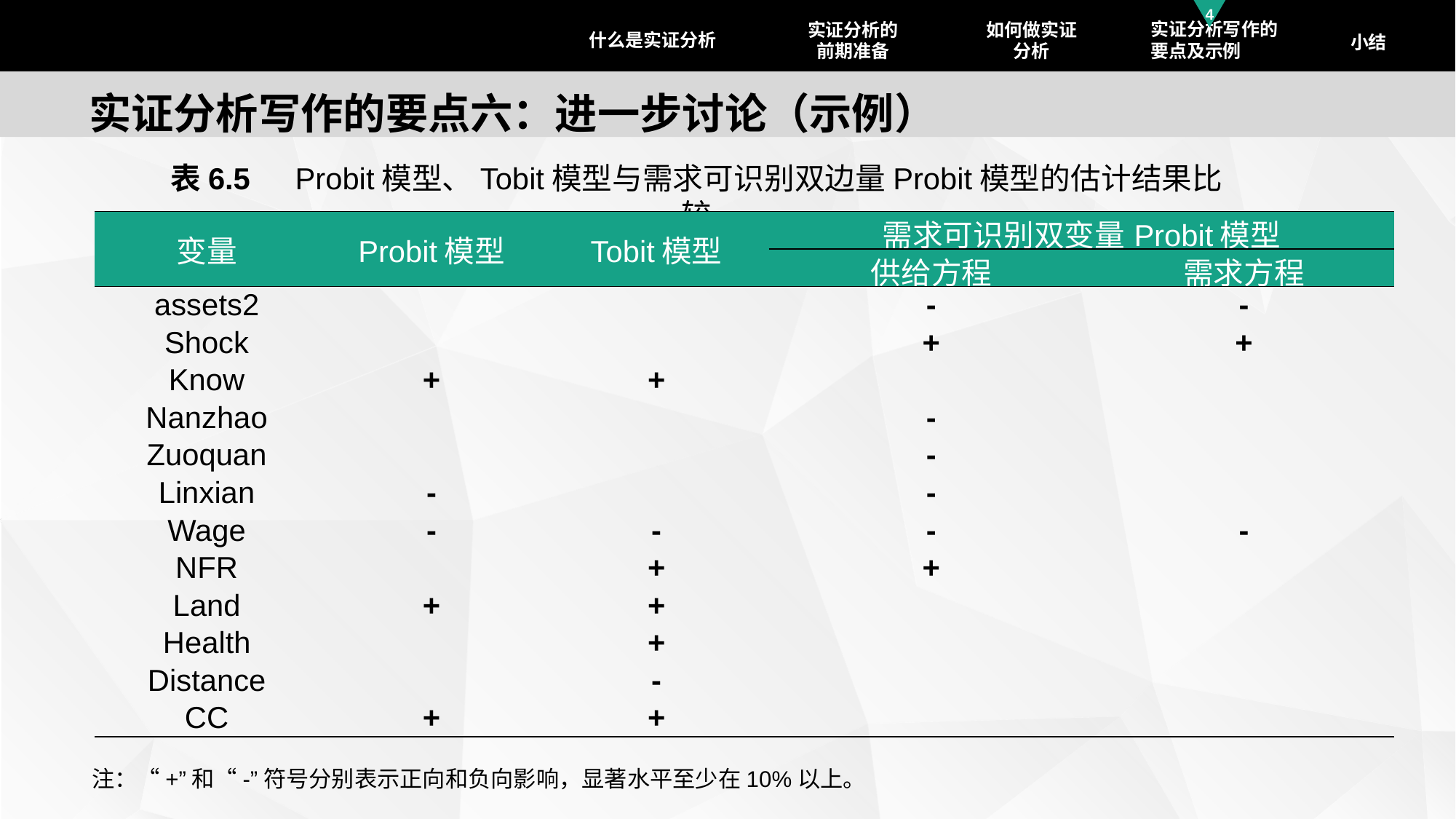

4
什么是实证分析
实证分析写作的要点及示例
如何做实证
分析
小结
实证分析的
前期准备

实证分析写作的要点六：进一步讨论（示例）
表6.5　Probit模型、Tobit模型与需求可识别双边量Probit模型的估计结果比较
| 变量 | Probit模型 | Tobit模型 | 需求可识别双变量Probit模型 |  |
| --- | --- | --- | --- | --- |
|  |  |  | 供给方程 | 需求方程 |
| assets2 |  |  | - | - |
| Shock |  |  | + | + |
| Know | + | + |  |  |
| Nanzhao |  |  | - |  |
| Zuoquan |  |  | - |  |
| Linxian | - |  | - |  |
| Wage | - | - | - | - |
| NFR |  | + | + |  |
| Land | + | + |  |  |
| Health |  | + |  |  |
| Distance |  | - |  |  |
| CC | + | + |  |  |
注：“+”和“-”符号分别表示正向和负向影响，显著水平至少在10%以上。